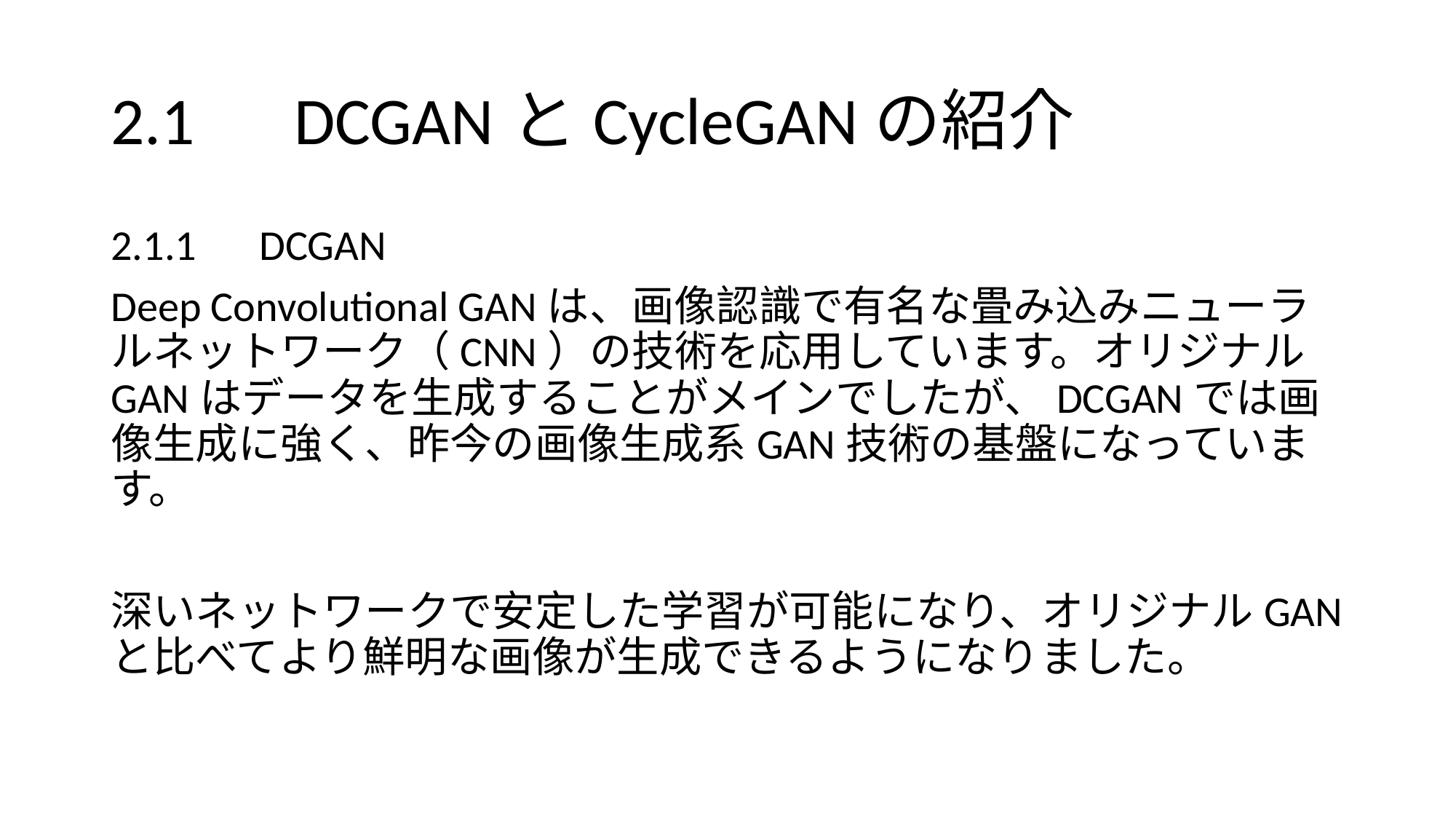

# 2.1　DCGANとCycleGANの紹介
2.1.1　DCGAN
Deep Convolutional GANは、画像認識で有名な畳み込みニューラルネットワーク（CNN）の技術を応用しています。オリジナルGANはデータを生成することがメインでしたが、DCGANでは画像生成に強く、昨今の画像生成系GAN技術の基盤になっています。

深いネットワークで安定した学習が可能になり、オリジナルGANと比べてより鮮明な画像が生成できるようになりました。